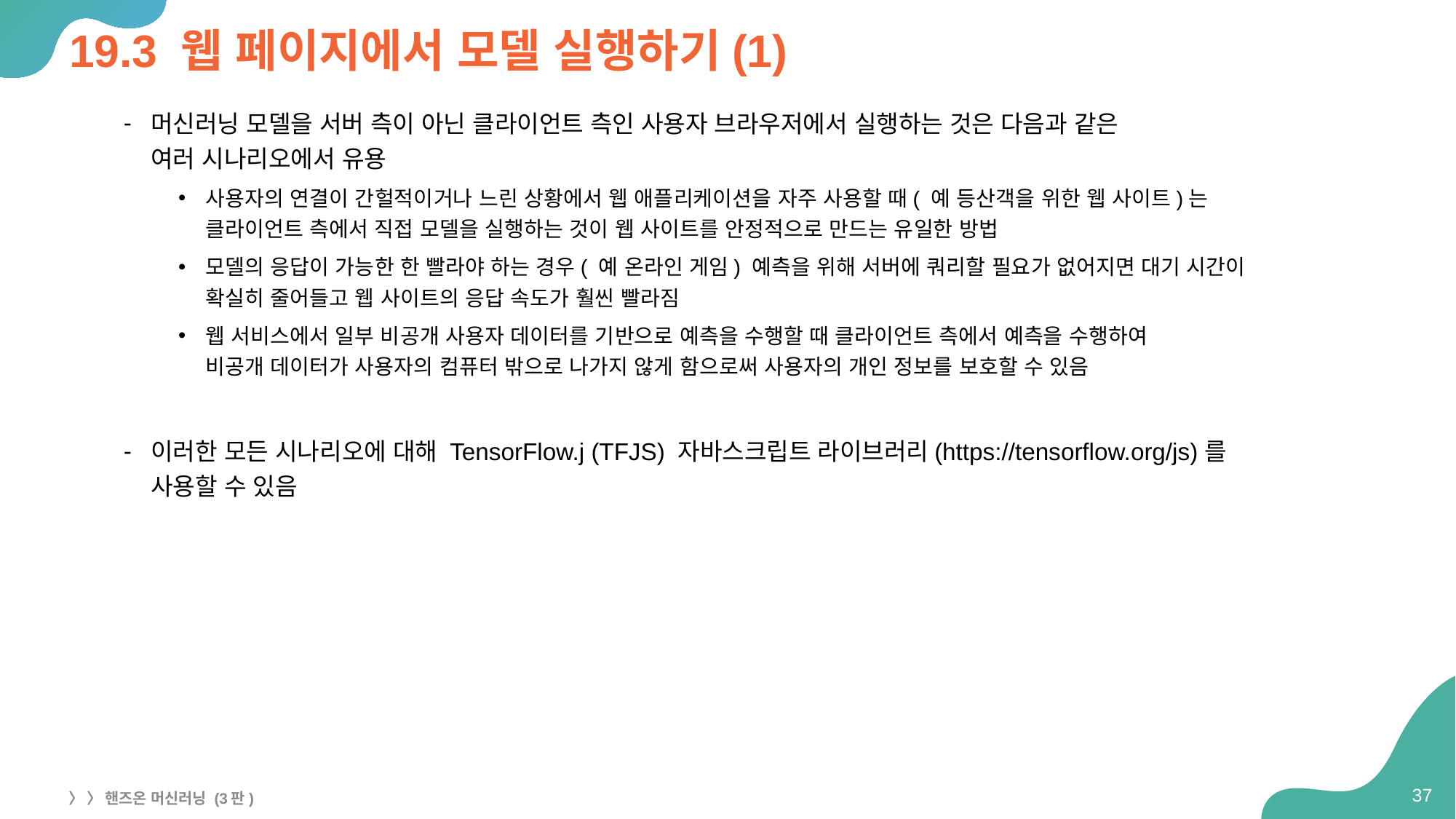

# 19.3 웹 페이지에서 모델 실행하기(1)
머신러닝 모델을 서버 측이 아닌 클라이언트 측인 사용자 브라우저에서 실행하는 것은 다음과 같은
여러 시나리오에서 유용
사용자의 연결이 간헐적이거나 느린 상황에서 웹 애플리케이션을 자주 사용할 때( 예 등산객을 위한 웹 사이트)는
클라이언트 측에서 직접 모델을 실행하는 것이 웹 사이트를 안정적으로 만드는 유일한 방법
모델의 응답이 가능한 한 빨라야 하는 경우( 예 온라인 게임) 예측을 위해 서버에 쿼리할 필요가 없어지면 대기 시간이
확실히 줄어들고 웹 사이트의 응답 속도가 훨씬 빨라짐
웹 서비스에서 일부 비공개 사용자 데이터를 기반으로 예측을 수행할 때 클라이언트 측에서 예측을 수행하여
비공개 데이터가 사용자의 컴퓨터 밖으로 나가지 않게 함으로써 사용자의 개인 정보를 보호할 수 있음

이러한 모든 시나리오에 대해 TensorFlow.j (TFJS) 자바스크립트 라이브러리(https://tensorflow.org/js)를
사용할 수 있음
37
〉 〉 핸즈온 머신러닝 (3판)